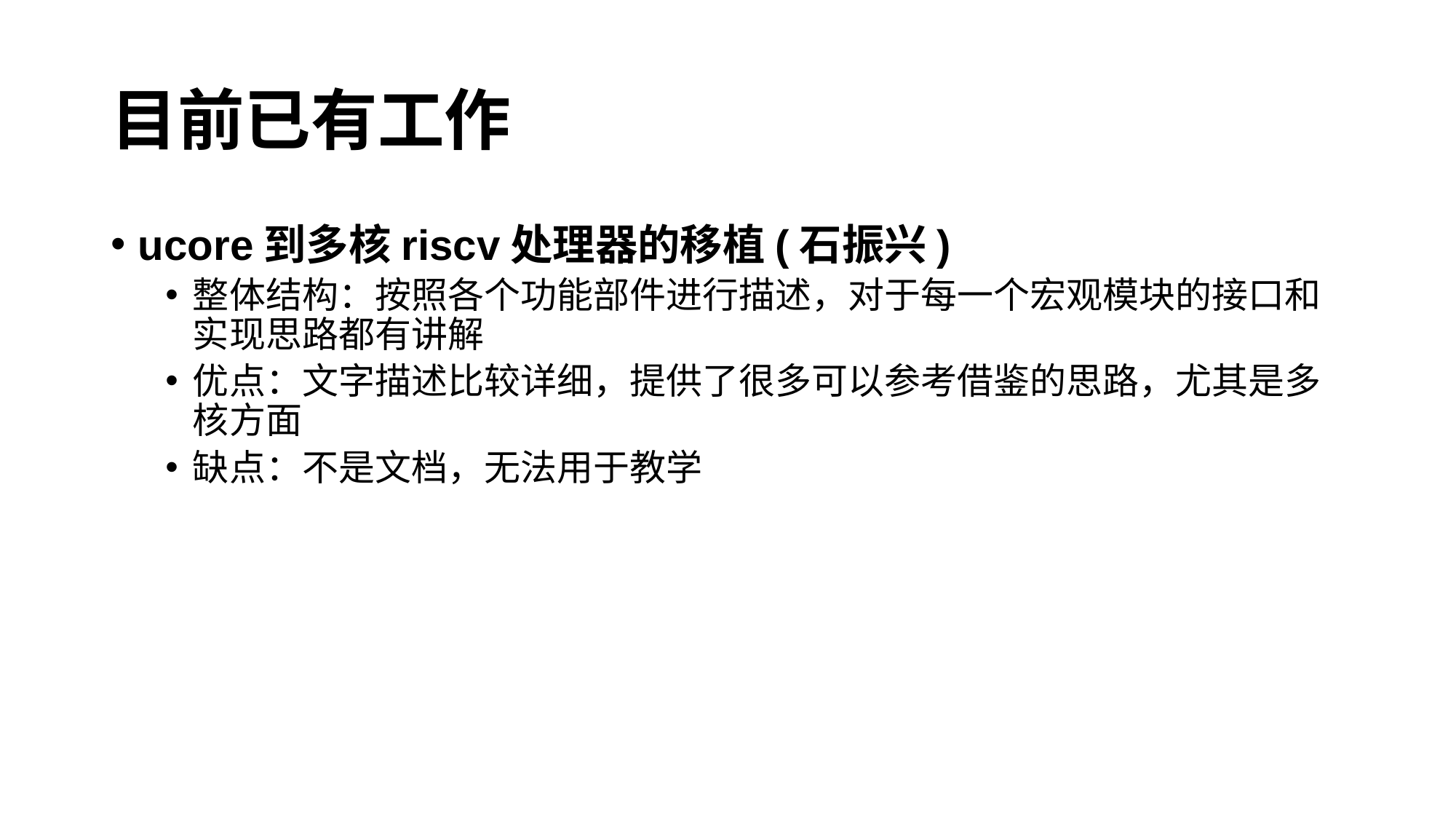

# 目前已有工作
ucore到多核riscv处理器的移植(石振兴)
整体结构：按照各个功能部件进行描述，对于每一个宏观模块的接口和实现思路都有讲解
优点：文字描述比较详细，提供了很多可以参考借鉴的思路，尤其是多核方面
缺点：不是文档，无法用于教学